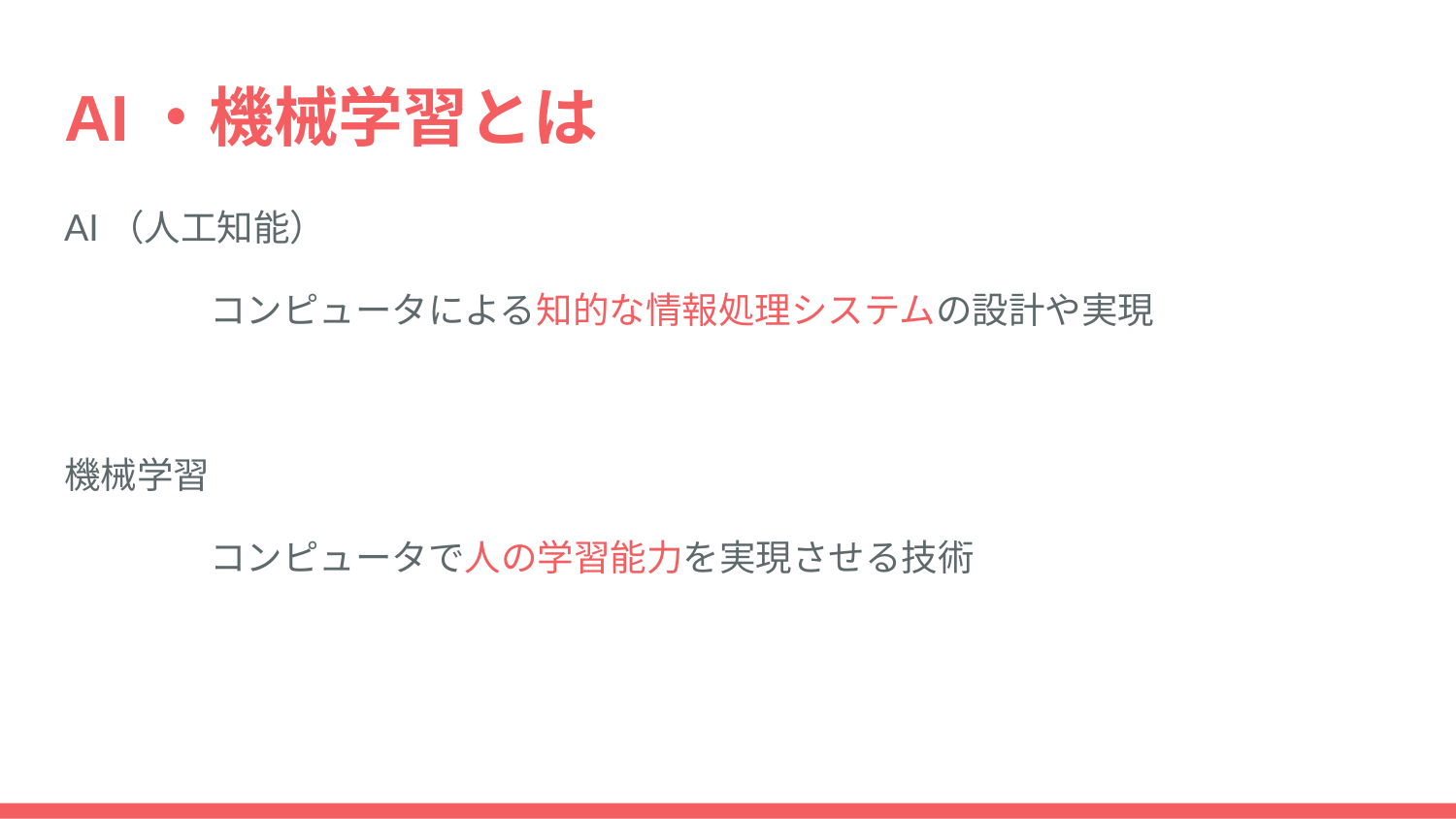

# AI・機械学習とは
AI（人工知能）
	コンピュータによる知的な情報処理システムの設計や実現

機械学習
	コンピュータで人の学習能力を実現させる技術